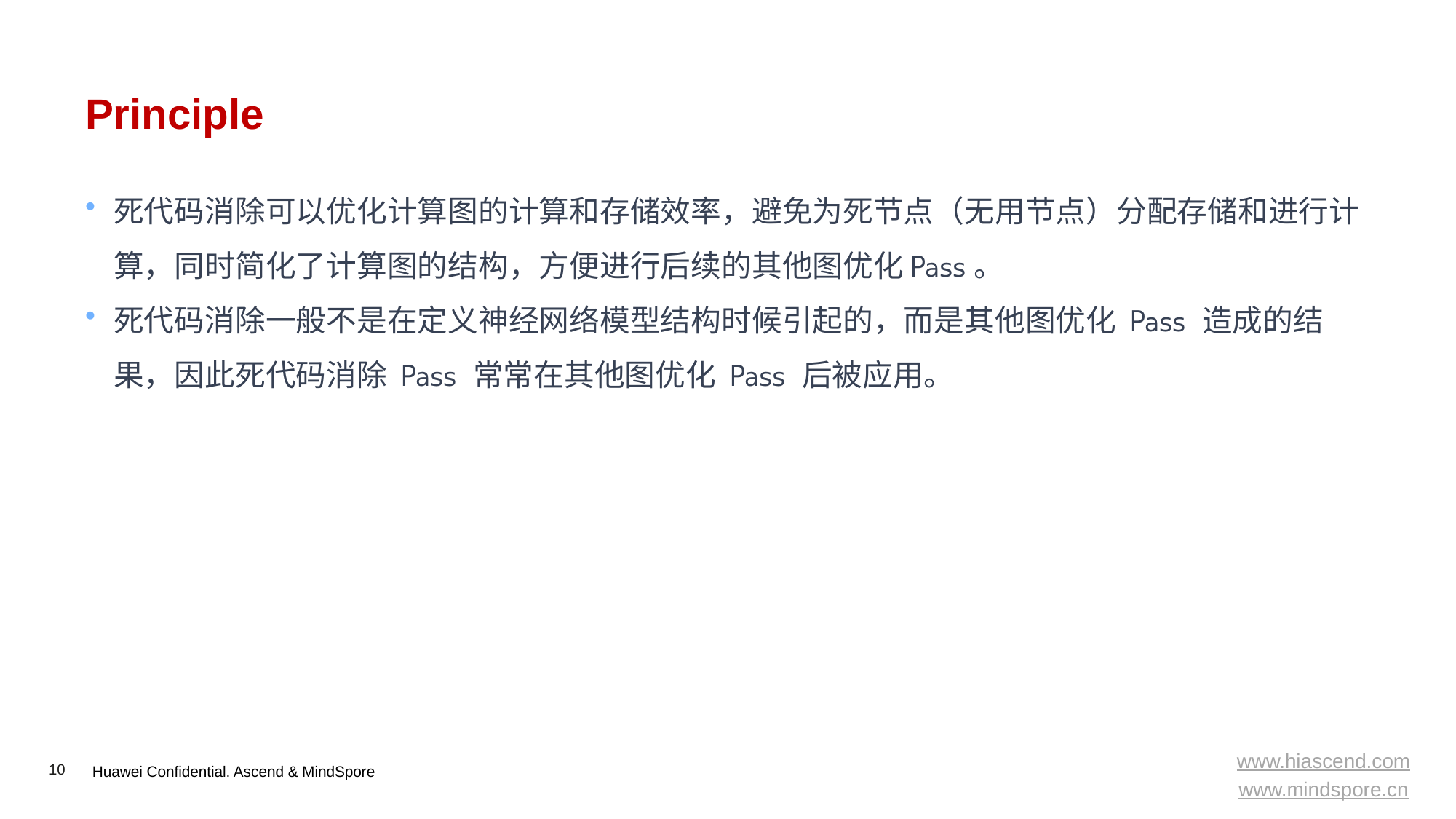

# Principle
死代码消除可以优化计算图的计算和存储效率，避免为死节点（无用节点）分配存储和进行计算，同时简化了计算图的结构，方便进行后续的其他图优化Pass。
死代码消除一般不是在定义神经网络模型结构时候引起的，而是其他图优化 Pass 造成的结果，因此死代码消除 Pass 常常在其他图优化 Pass 后被应用。